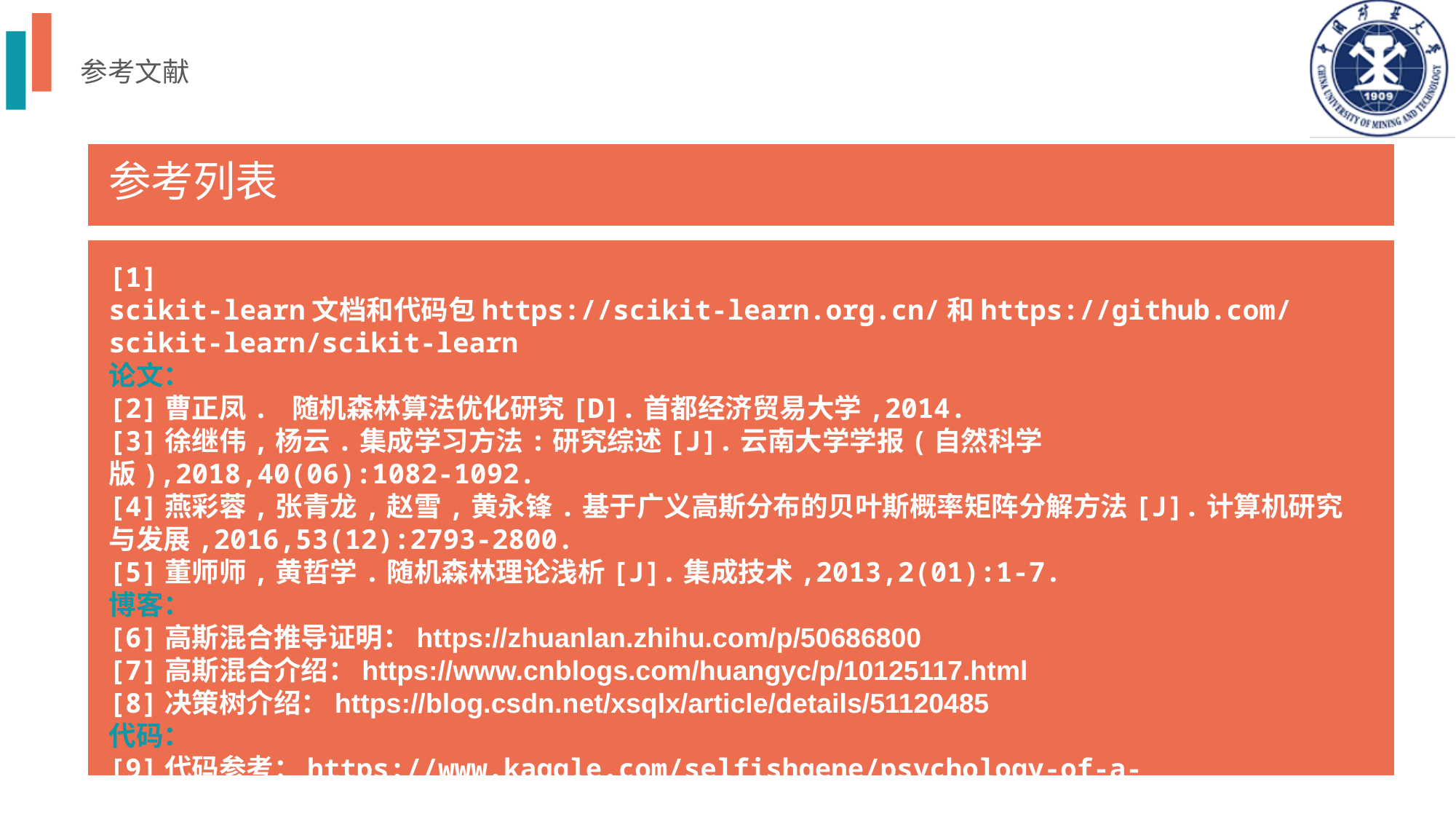

参考文献

参考列表

[1] scikit-learn文档和代码包https://scikit-learn.org.cn/和https://github.com/scikit-learn/scikit-learn
论文：
[2]曹正凤. 随机森林算法优化研究[D].首都经济贸易大学,2014.
[3]徐继伟,杨云.集成学习方法:研究综述[J].云南大学学报(自然科学版),2018,40(06):1082-1092.
[4]燕彩蓉,张青龙,赵雪,黄永锋.基于广义高斯分布的贝叶斯概率矩阵分解方法[J].计算机研究与发展,2016,53(12):2793-2800.
[5]董师师,黄哲学.随机森林理论浅析[J].集成技术,2013,2(01):1-7.
博客：
[6]高斯混合推导证明：https://zhuanlan.zhihu.com/p/50686800
[7]高斯混合介绍：https://www.cnblogs.com/huangyc/p/10125117.html
[8]决策树介绍：https://blog.csdn.net/xsqlx/article/details/51120485
代码：
[9]代码参考：https://www.kaggle.com/selfishgene/psychology-of-a-professional-athlete/notebook